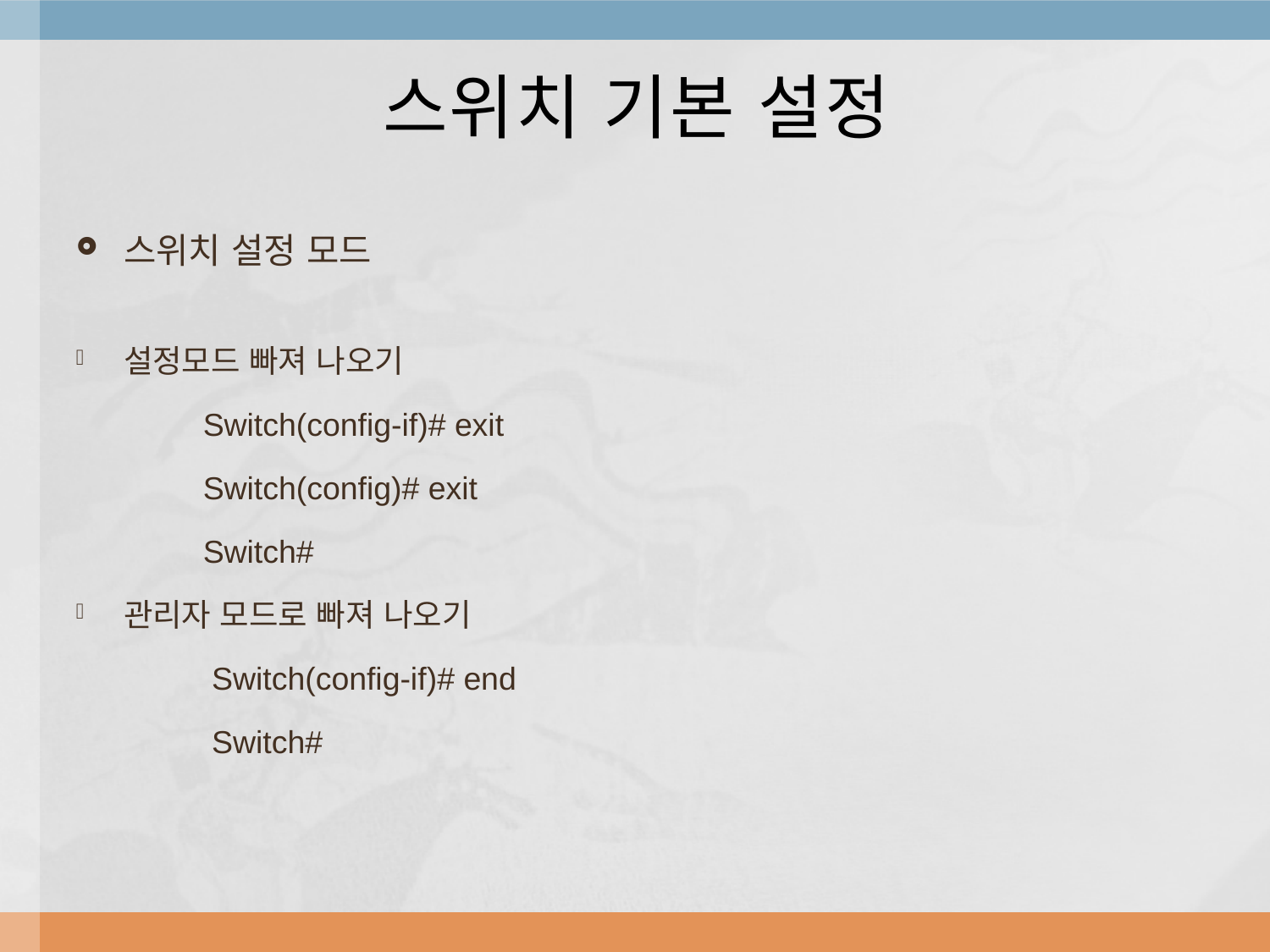

# 스위치 기본 설정
스위치 설정 모드

설정모드 빠져 나오기
	Switch(config-if)# exit
	Switch(config)# exit
	Switch#
관리자 모드로 빠져 나오기
	 Switch(config-if)# end
	 Switch#